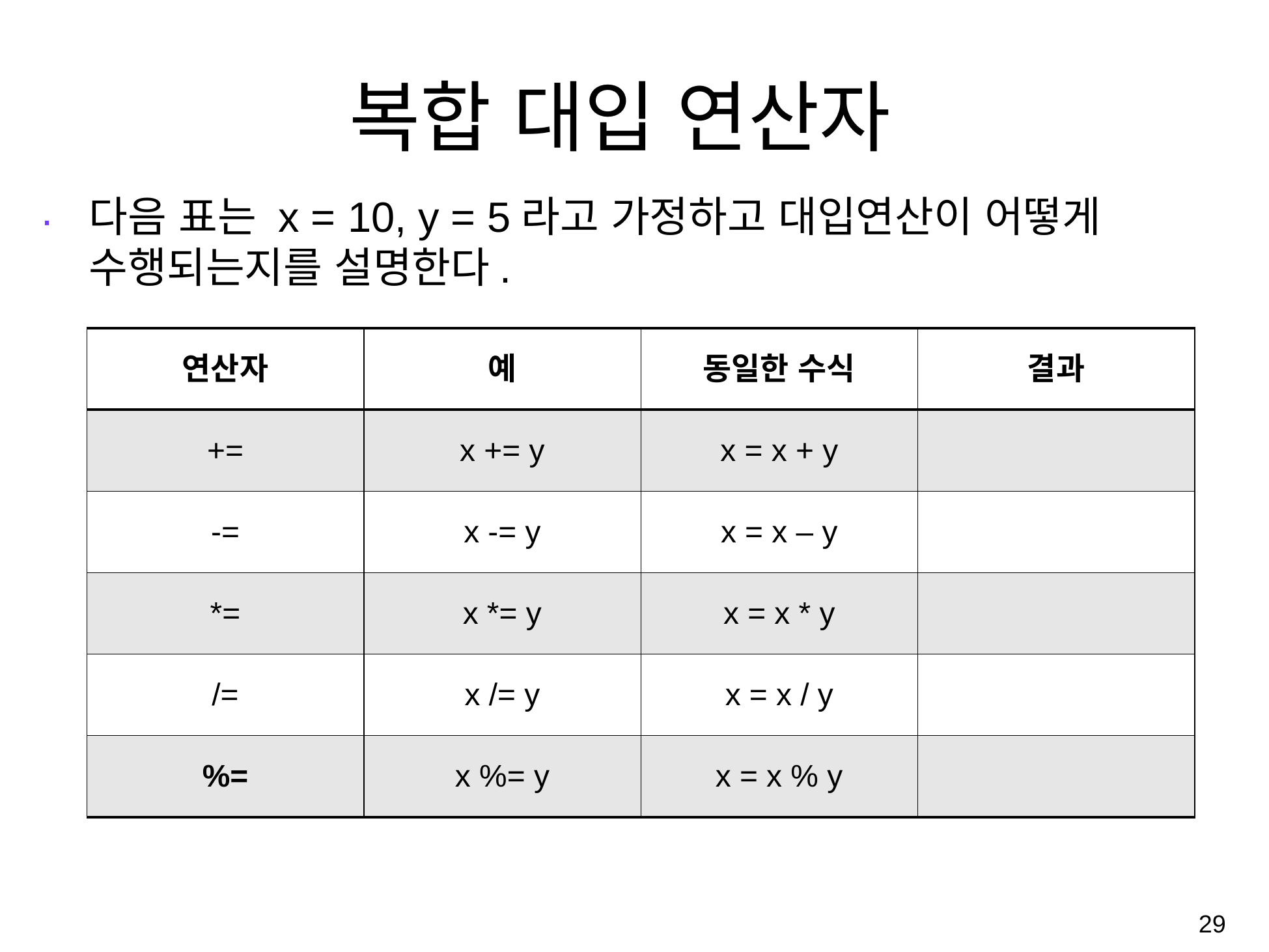

# 복합 대입 연산자
다음 표는 x = 10, y = 5라고 가정하고 대입연산이 어떻게 수행되는지를 설명한다.
| 연산자 | 예 | 동일한 수식 | 결과 |
| --- | --- | --- | --- |
| += | x += y | x = x + y |  |
| -= | x -= y | x = x – y |  |
| \*= | x \*= y | x = x \* y |  |
| /= | x /= y | x = x / y |  |
| %= | x %= y | x = x % y |  |
29